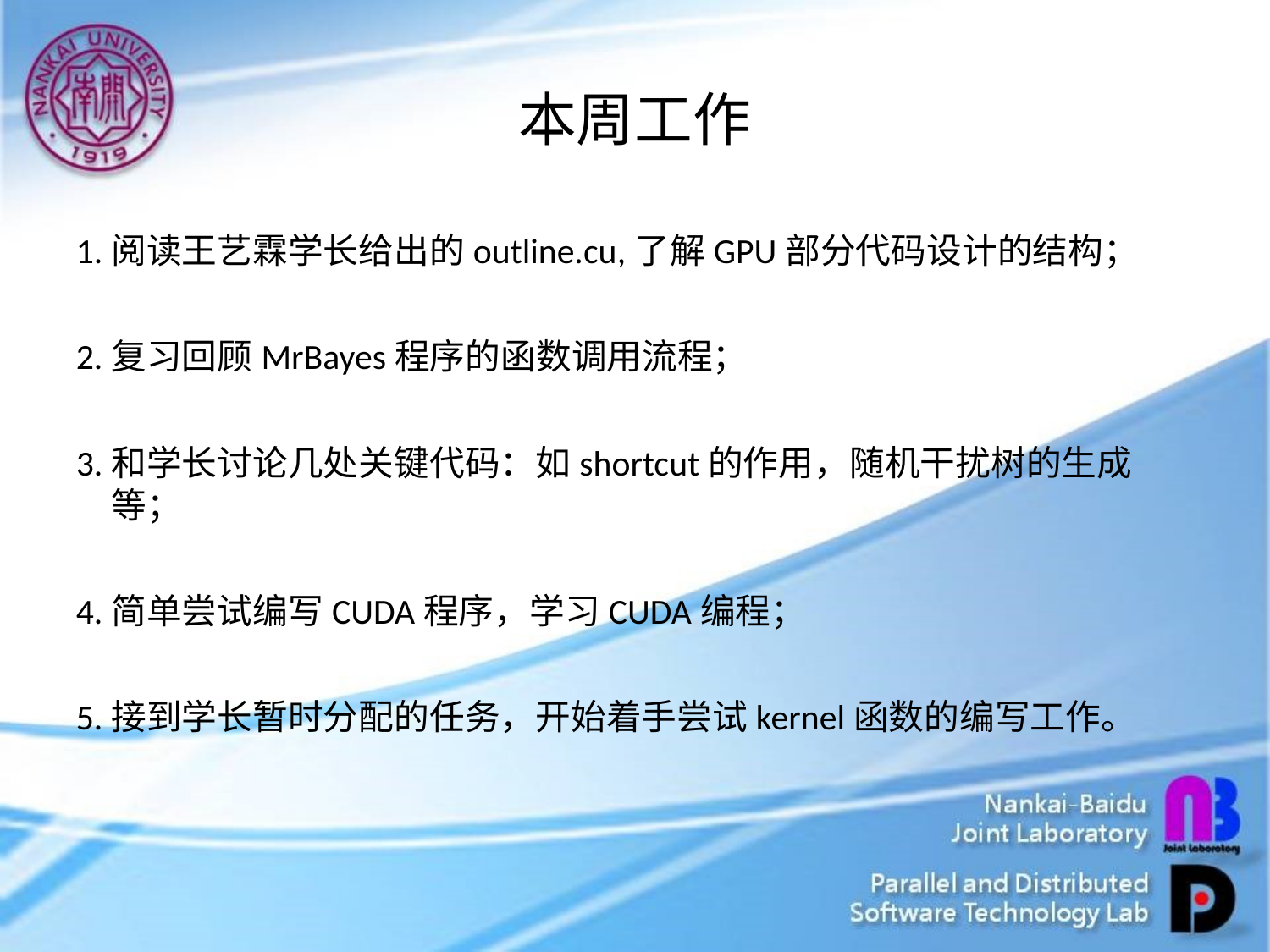

# 本周工作
1.阅读王艺霖学长给出的outline.cu,了解GPU部分代码设计的结构；

2.复习回顾MrBayes程序的函数调用流程；

3.和学长讨论几处关键代码：如shortcut的作用，随机干扰树的生成等；

4.简单尝试编写CUDA程序，学习CUDA编程；

5.接到学长暂时分配的任务，开始着手尝试kernel函数的编写工作。